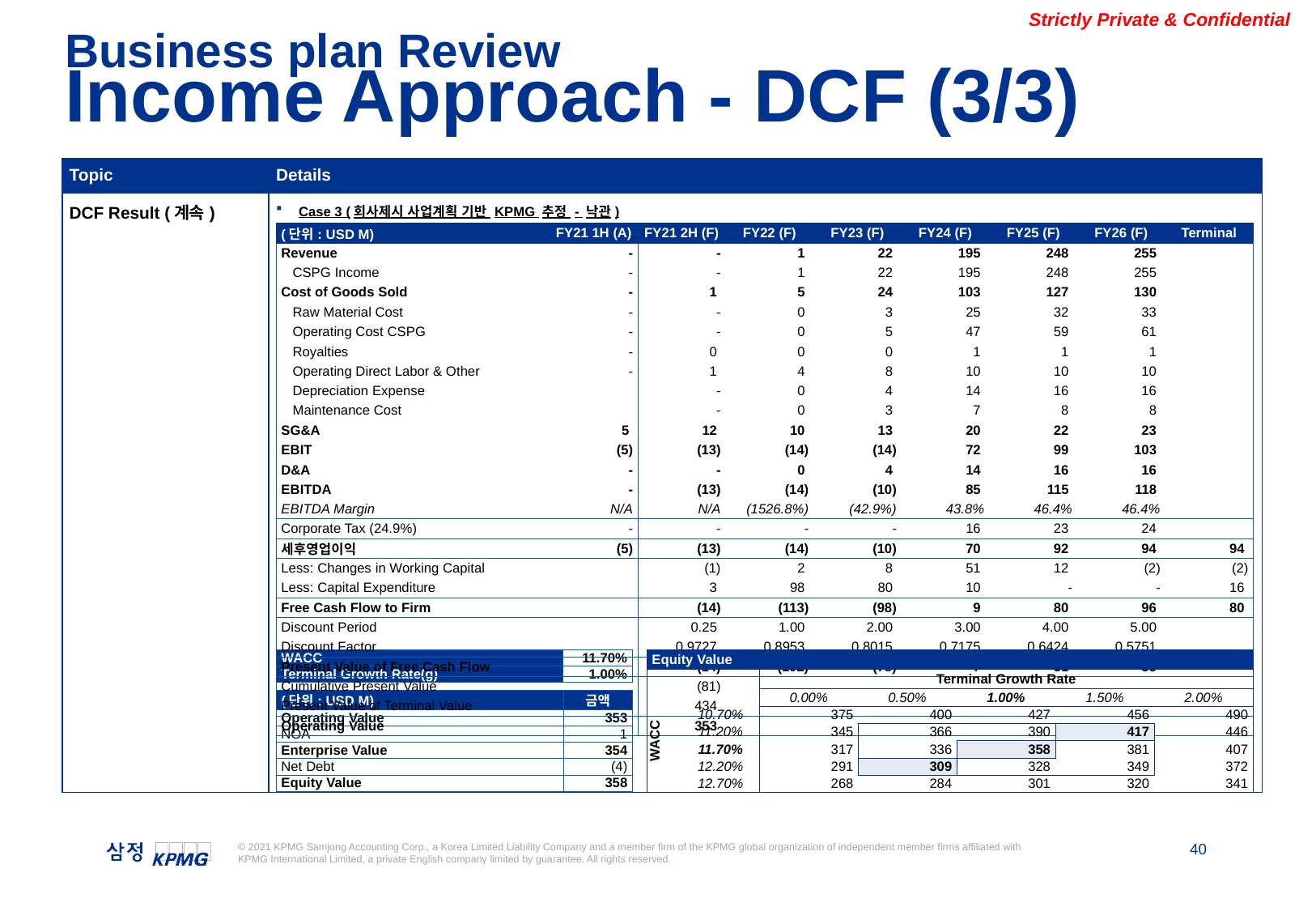

Business plan Review
Income Approach - DCF (3/3)
| Topic | Details |
| --- | --- |
| DCF Result (계속) | Case 3 (회사제시 사업계획 기반 KPMG 추정 - 낙관) |
| (단위: USD M) | FY21 1H (A) | FY21 2H (F) | FY22 (F) | FY23 (F) | FY24 (F) | FY25 (F) | FY26 (F) | Terminal |
| --- | --- | --- | --- | --- | --- | --- | --- | --- |
| Revenue | - | - | 1 | 22 | 195 | 248 | 255 |  |
| CSPG Income | - | - | 1 | 22 | 195 | 248 | 255 |  |
| Cost of Goods Sold | - | 1 | 5 | 24 | 103 | 127 | 130 |  |
| Raw Material Cost | - | - | 0 | 3 | 25 | 32 | 33 |  |
| Operating Cost CSPG | - | - | 0 | 5 | 47 | 59 | 61 |  |
| Royalties | - | 0 | 0 | 0 | 1 | 1 | 1 |  |
| Operating Direct Labor & Other | - | 1 | 4 | 8 | 10 | 10 | 10 |  |
| Depreciation Expense |  | - | 0 | 4 | 14 | 16 | 16 |  |
| Maintenance Cost |  | - | 0 | 3 | 7 | 8 | 8 |  |
| SG&A | 5 | 12 | 10 | 13 | 20 | 22 | 23 |  |
| EBIT | (5) | (13) | (14) | (14) | 72 | 99 | 103 |  |
| D&A | - | - | 0 | 4 | 14 | 16 | 16 |  |
| EBITDA | - | (13) | (14) | (10) | 85 | 115 | 118 |  |
| EBITDA Margin | N/A | N/A | (1526.8%) | (42.9%) | 43.8% | 46.4% | 46.4% |  |
| Corporate Tax (24.9%) | - | - | - | - | 16 | 23 | 24 |  |
| 세후영업이익 | (5) | (13) | (14) | (10) | 70 | 92 | 94 | 94 |
| Less: Changes in Working Capital |  | (1) | 2 | 8 | 51 | 12 | (2) | (2) |
| Less: Capital Expenditure |  | 3 | 98 | 80 | 10 | - | - | 16 |
| Free Cash Flow to Firm |  | (14) | (113) | (98) | 9 | 80 | 96 | 80 |
| Discount Period |  | 0.25 | 1.00 | 2.00 | 3.00 | 4.00 | 5.00 |  |
| Discount Factor |  | 0.9727 | 0.8953 | 0.8015 | 0.7175 | 0.6424 | 0.5751 |  |
| Present Value of Free Cash Flow |  | (14) | (102) | (78) | 7 | 51 | 55 |  |
| Cumulative Present Value |  | (81) |  |  |  |  |  |  |
| Present Value of Terminal Value |  | 434 |  |  |  |  |  |  |
| Operating Value |  | 353 |  |  |  |  |  |  |
| Equity Value |  |  |  |  |  |  |
| --- | --- | --- | --- | --- | --- | --- |
|  |  | Terminal Growth Rate |  |  |  |  |
| WACC |  | 0.00% | 0.50% | 1.00% | 1.50% | 2.00% |
|  | 10.70% | 375 | 400 | 427 | 456 | 490 |
|  | 11.20% | 345 | 366 | 390 | 417 | 446 |
|  | 11.70% | 317 | 336 | 358 | 381 | 407 |
|  | 12.20% | 291 | 309 | 328 | 349 | 372 |
|  | 12.70% | 268 | 284 | 301 | 320 | 341 |
| WACC | 11.70% |
| --- | --- |
| Terminal Growth Rate(g) | 1.00% |
| (단위: USD M) | 금액 |
| --- | --- |
| Operating Value | 353 |
| NOA | 1 |
| Enterprise Value | 354 |
| Net Debt | (4) |
| Equity Value | 358 |